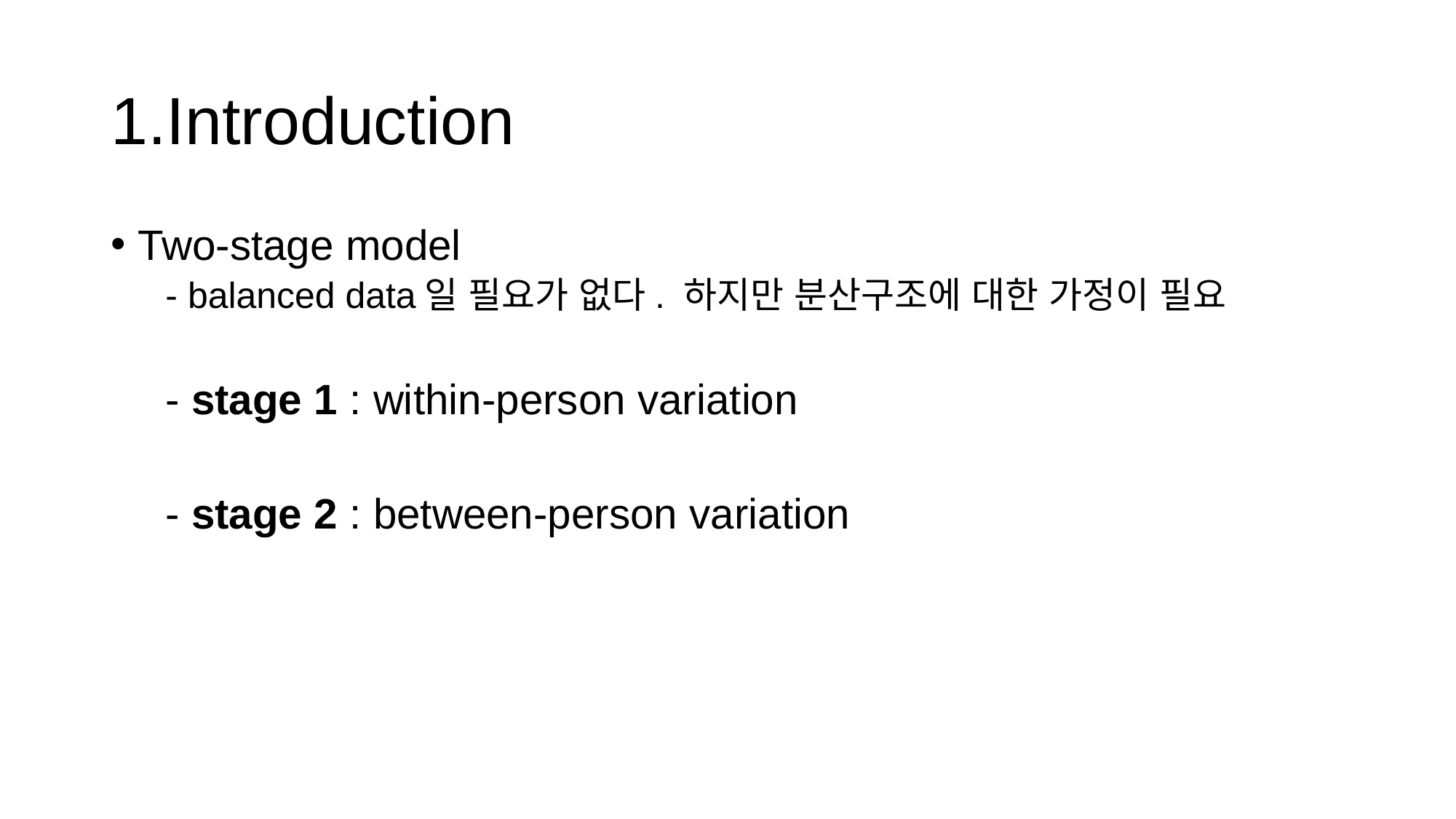

# 1.Introduction
Two-stage model
- balanced data일 필요가 없다. 하지만 분산구조에 대한 가정이 필요

- stage 1 : within-person variation

- stage 2 : between-person variation